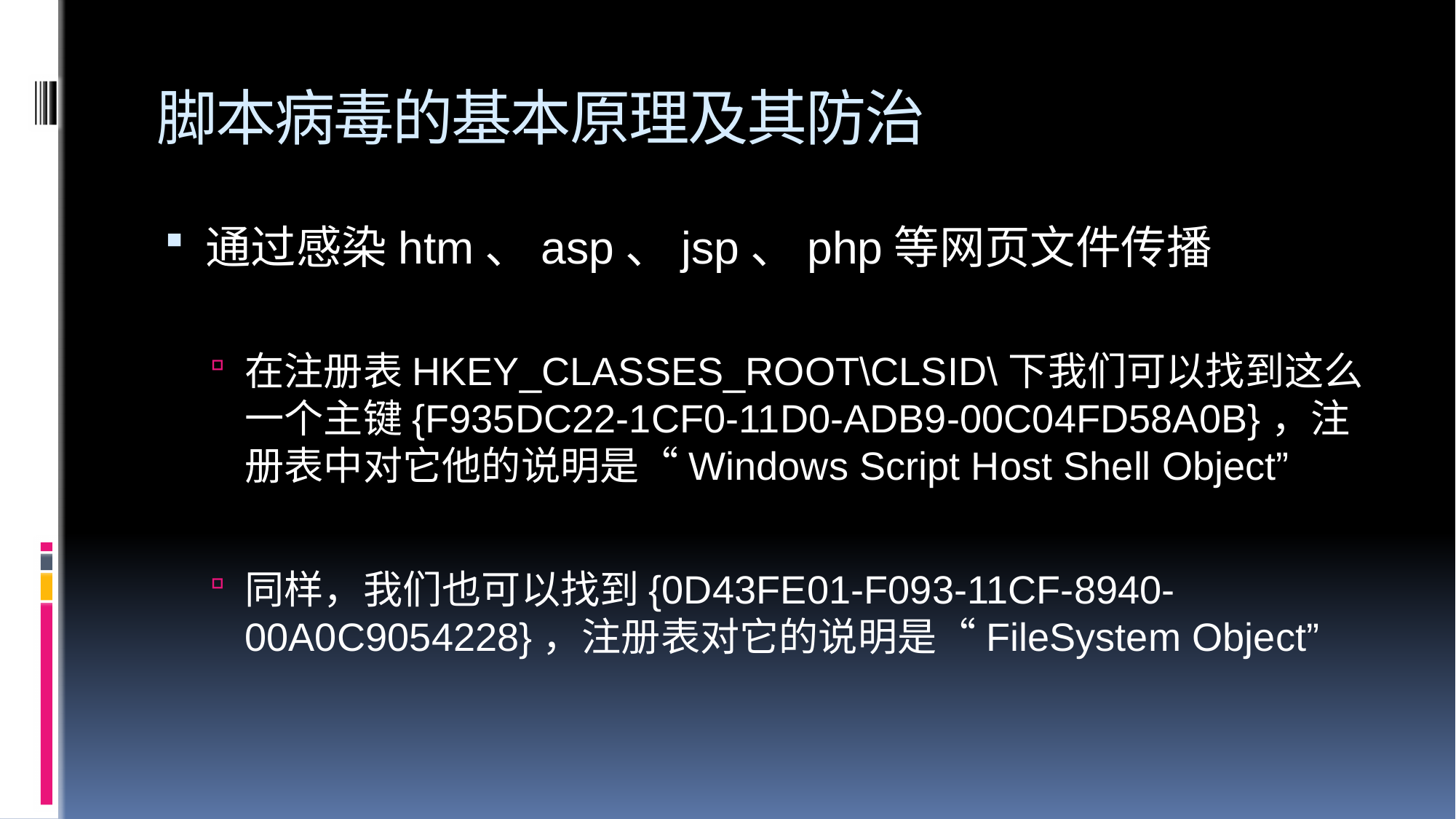

# 脚本病毒的基本原理及其防治
通过感染htm、asp、jsp、php等网页文件传播

在注册表HKEY_CLASSES_ROOT\CLSID\下我们可以找到这么一个主键{F935DC22-1CF0-11D0-ADB9-00C04FD58A0B}，注册表中对它他的说明是“Windows Script Host Shell Object”

同样，我们也可以找到{0D43FE01-F093-11CF-8940-00A0C9054228}，注册表对它的说明是“FileSystem Object”